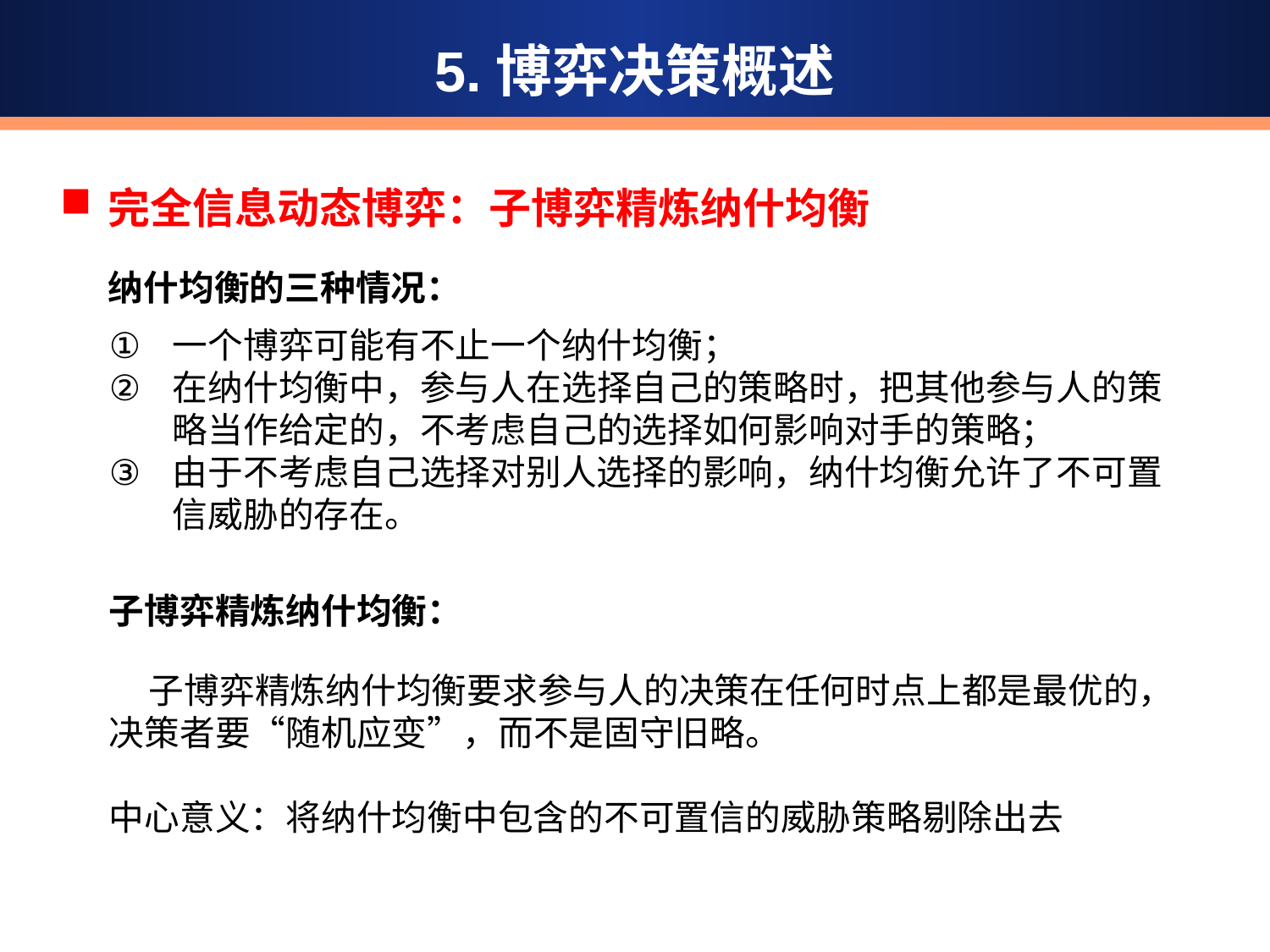

5.博弈决策概述
完全信息动态博弈：子博弈精炼纳什均衡
纳什均衡的三种情况：
一个博弈可能有不止一个纳什均衡；
在纳什均衡中，参与人在选择自己的策略时，把其他参与人的策略当作给定的，不考虑自己的选择如何影响对手的策略；
由于不考虑自己选择对别人选择的影响，纳什均衡允许了不可置信威胁的存在。
子博弈精炼纳什均衡：
    子博弈精炼纳什均衡要求参与人的决策在任何时点上都是最优的，决策者要“随机应变”，而不是固守旧略。

中心意义：将纳什均衡中包含的不可置信的威胁策略剔除出去